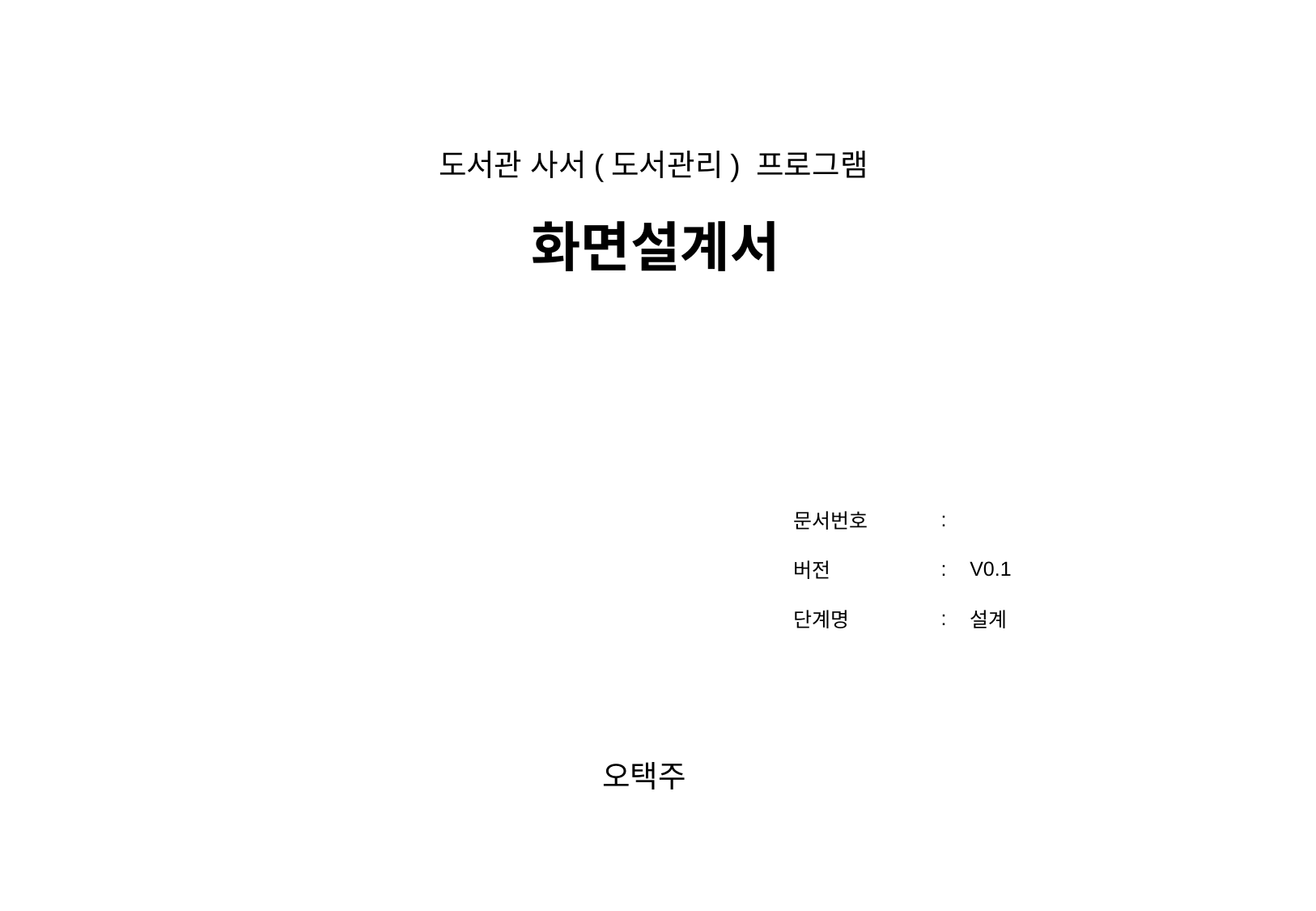

도서관 사서(도서관리) 프로그램
화면설계서
| 문서번호 | : |  |
| --- | --- | --- |
| 버전 | : | V0.1 |
| 단계명 | : | 설계 |
오택주